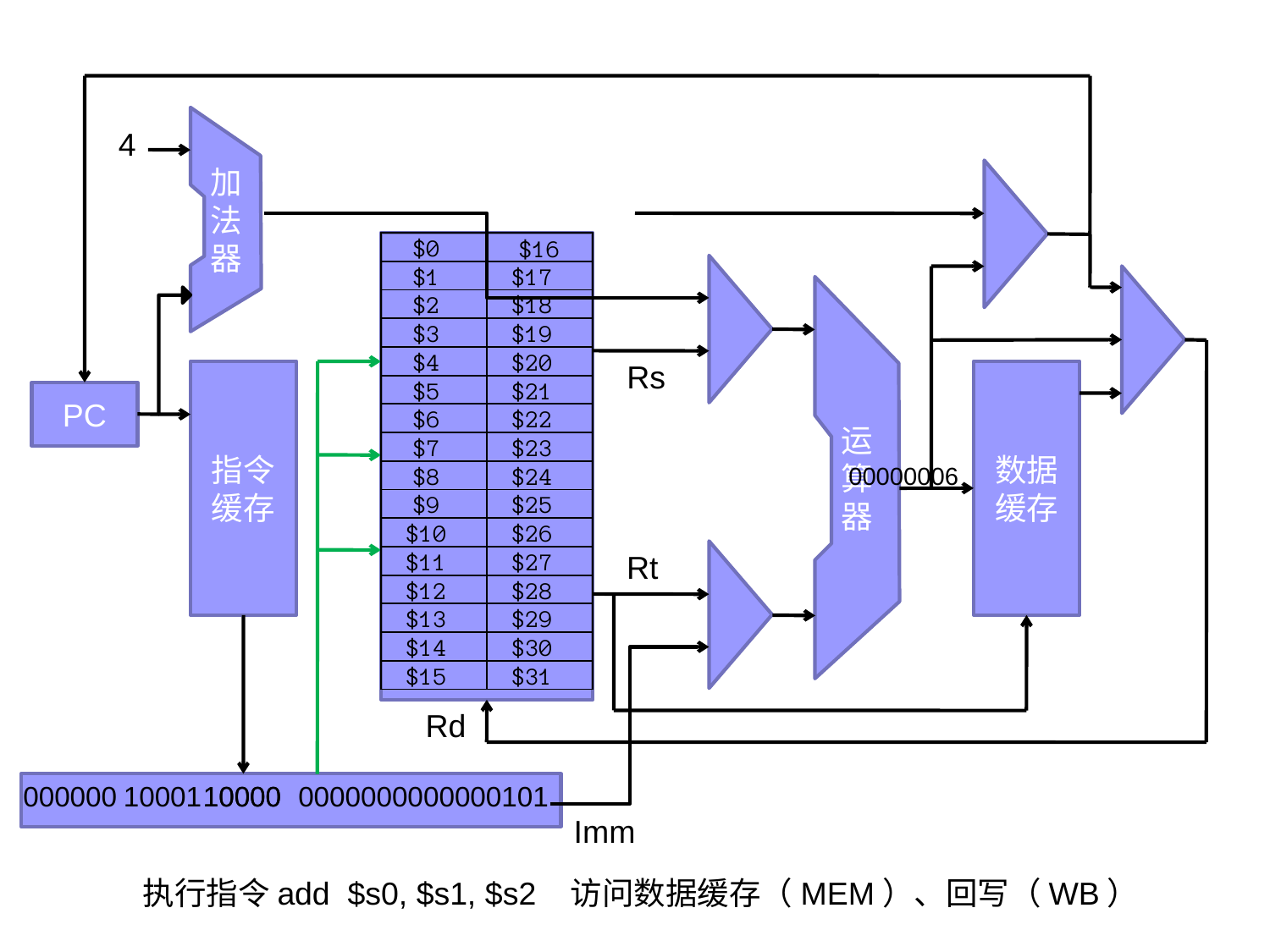

加法器
4

$16

| $0 |  |
| --- | --- |
| $1 | $17 |
| $2 | $18 |
| $3 | $19 |
| $4 | $20 |
| $5 | $21 |
| $6 | $22 |
| $7 | $23 |
| $8 | $24 |
| $9 | $25 |
| $10 | $26 |
| $11 | $27 |
| $12 | $28 |
| $13 | $29 |
| $14 | $30 |
| $15 | $31 |
运算器

Rs
指令缓存
数据缓存
PC
00000006
Rt

Rd
000000
10001
10000
10000
0000000000000101

Imm
执行指令add  $s0, $s1, $s2   访问数据缓存（MEM）、回写（WB）